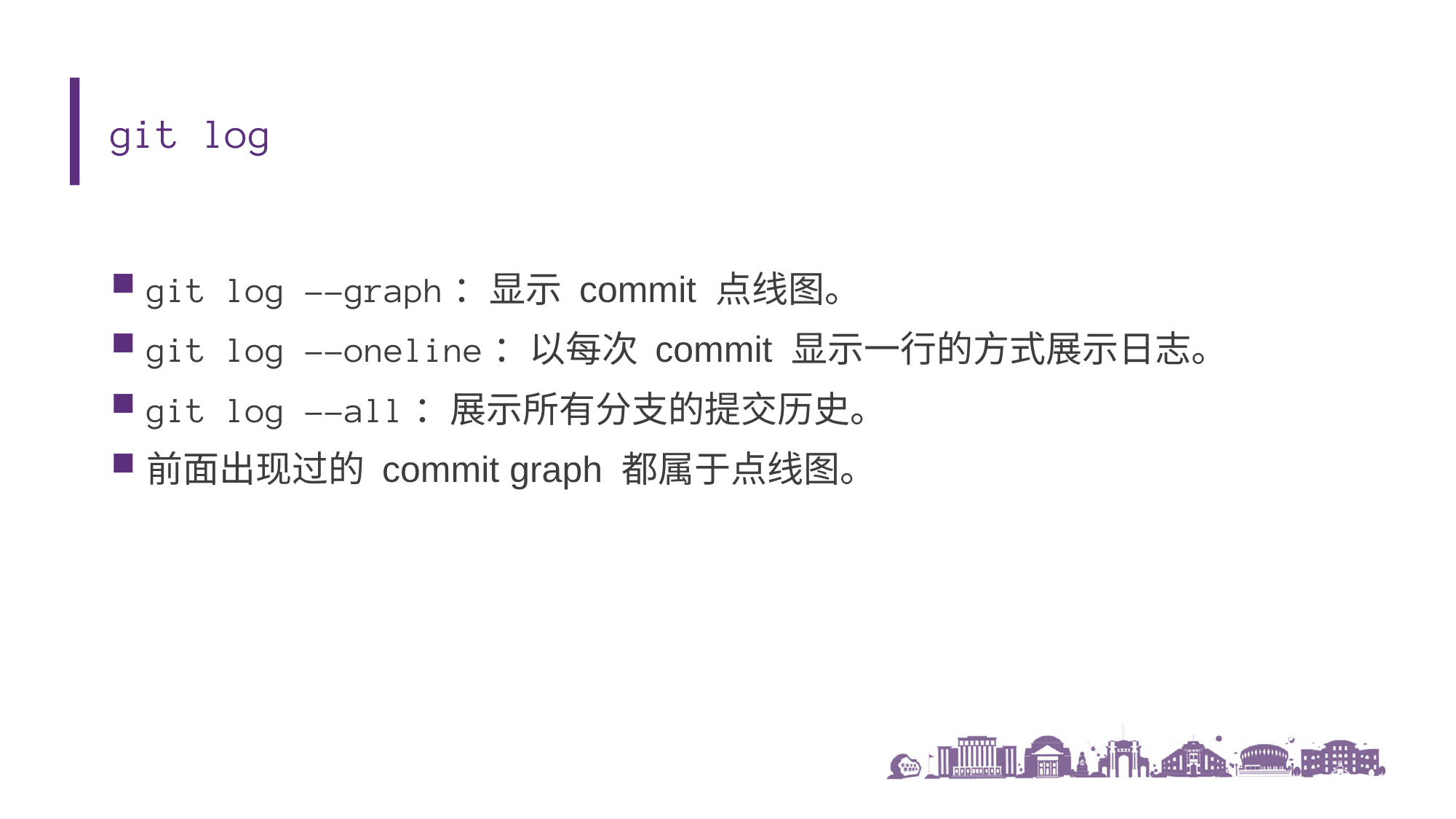

# git log
git log --graph：显示 commit 点线图。
git log --oneline：以每次 commit 显示一行的方式展示日志。
git log --all：展示所有分支的提交历史。
前面出现过的 commit graph 都属于点线图。